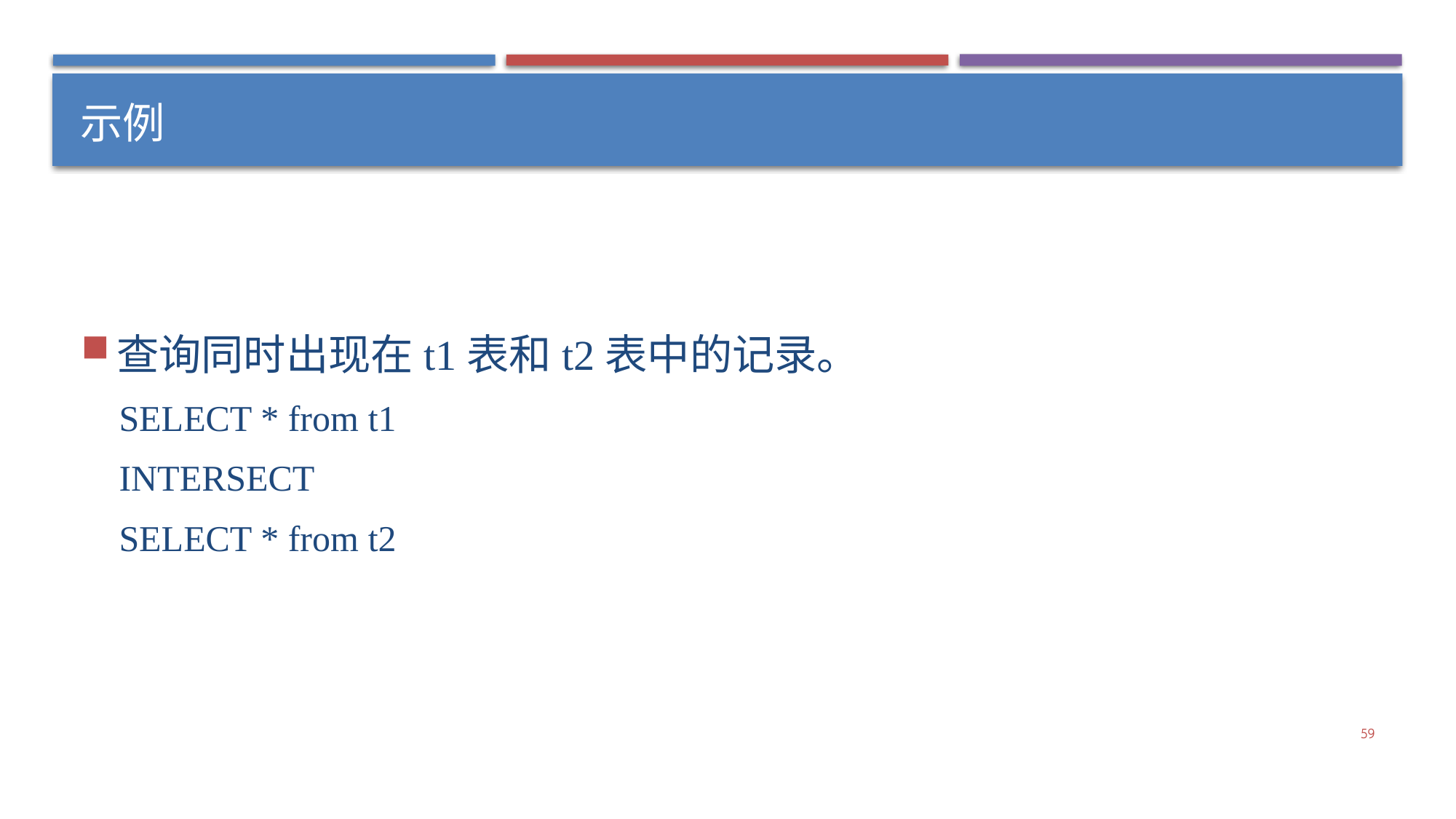

# 示例
查询同时出现在t1表和t2表中的记录。
SELECT * from t1
INTERSECT
SELECT * from t2
59
59/76